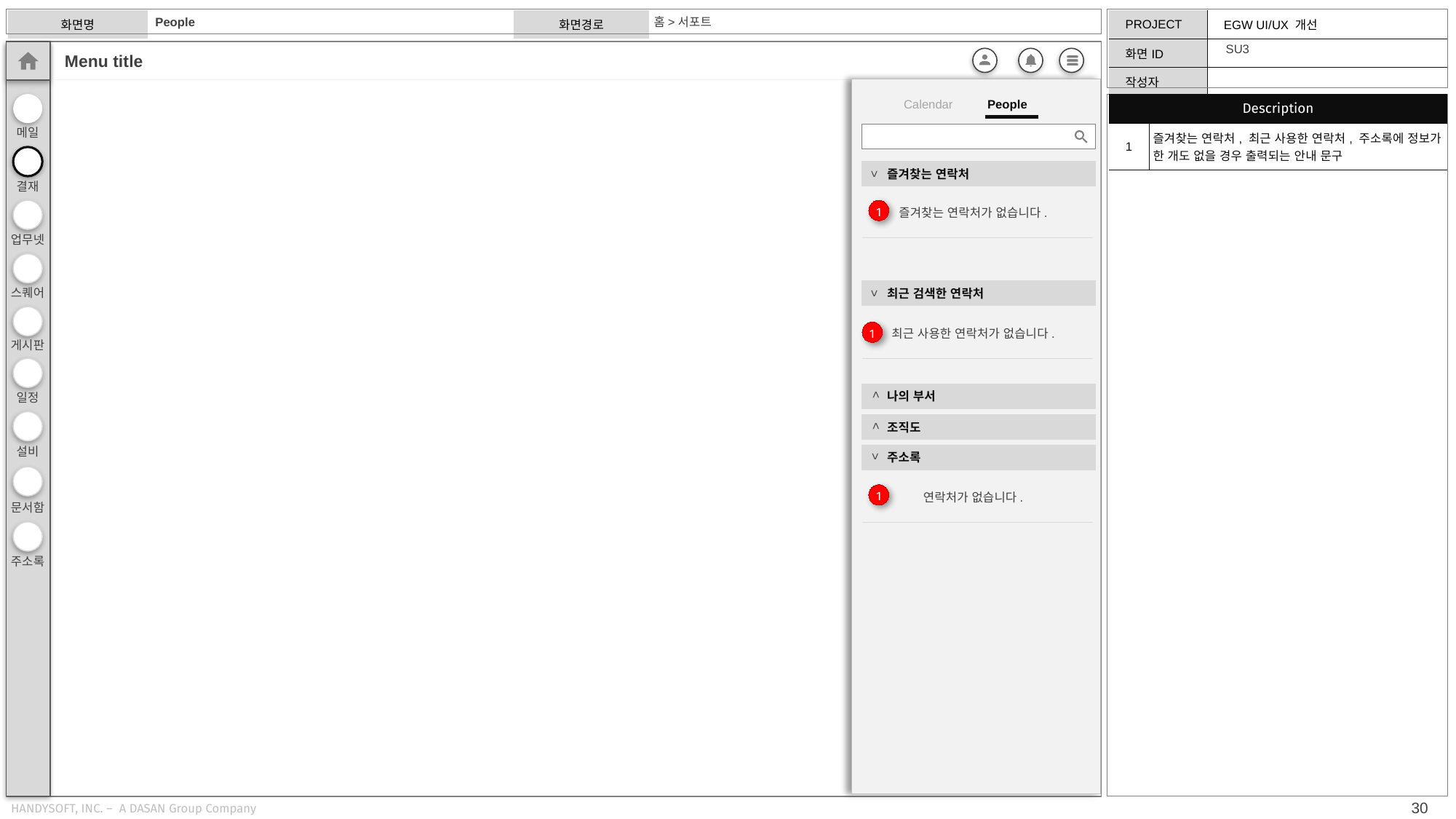

홈>서포트
People
SU3

Calendar          People
| Description |  |
| --- | --- |
| 1 | 즐겨찾는 연락처, 최근 사용한 연락처, 주소록에 정보가 한 개도 없을 경우 출력되는 안내 문구 |

>
즐겨찾는 연락처
1
즐겨찾는 연락처가 없습니다.
>
최근 검색한 연락처
최근 사용한 연락처가 없습니다.
1
>
나의 부서
>
조직도
>
주소록
1
연락처가 없습니다.